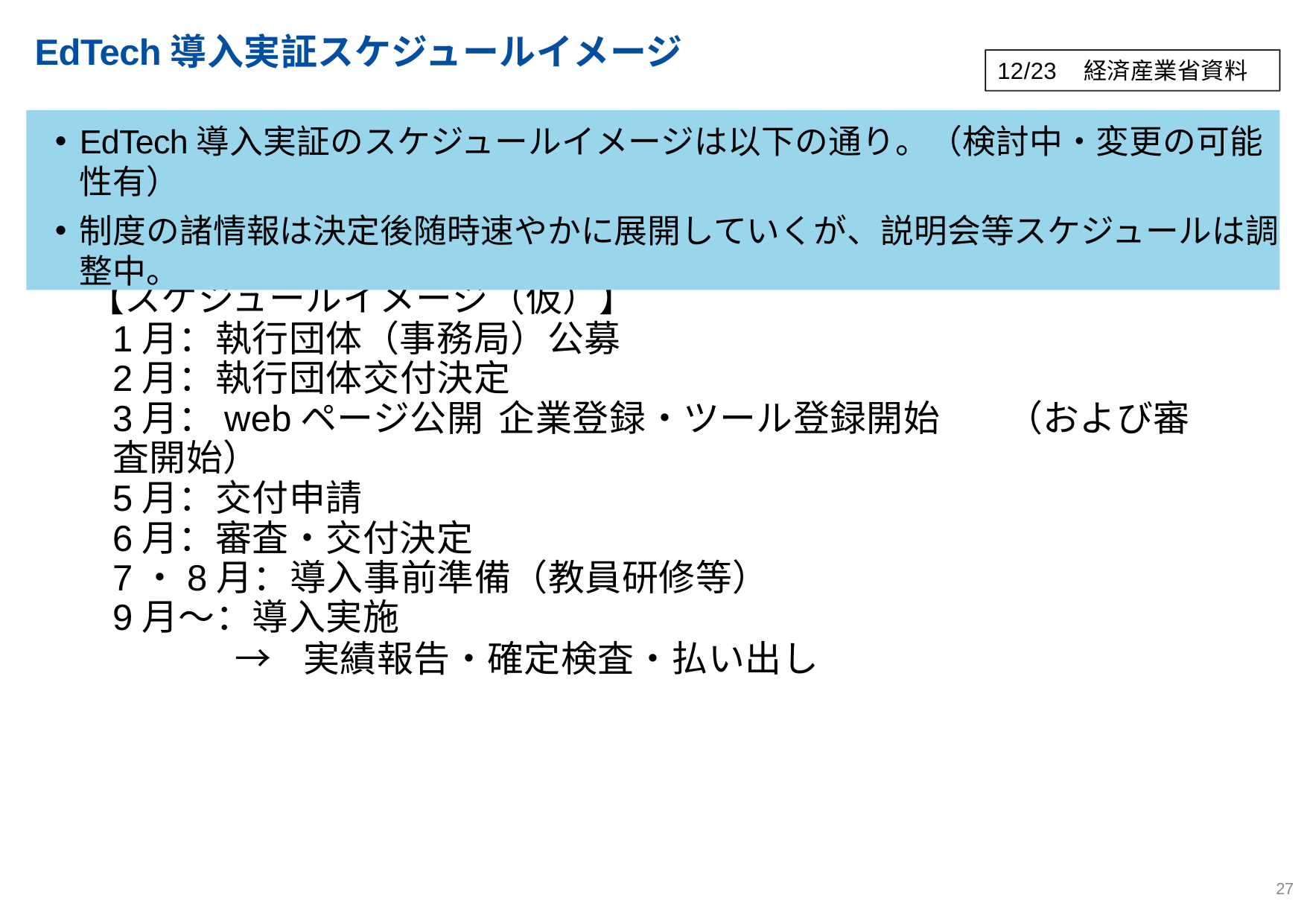

# EdTech導入実証スケジュールイメージ

12/23	経済産業省資料
EdTech導入実証のスケジュールイメージは以下の通り。（検討中・変更の可能性有）
制度の諸情報は決定後随時速やかに展開していくが、説明会等スケジュールは調整中。
【スケジュールイメージ（仮）】
1月：執行団体（事務局）公募
2月：執行団体交付決定
3月：webページ公開	企業登録・ツール登録開始	（および審査開始）
5月：交付申請
6月：審査・交付決定
7・8月：導入事前準備（教員研修等）
9月～：導入実施
→実績報告・確定検査・払い出し
27